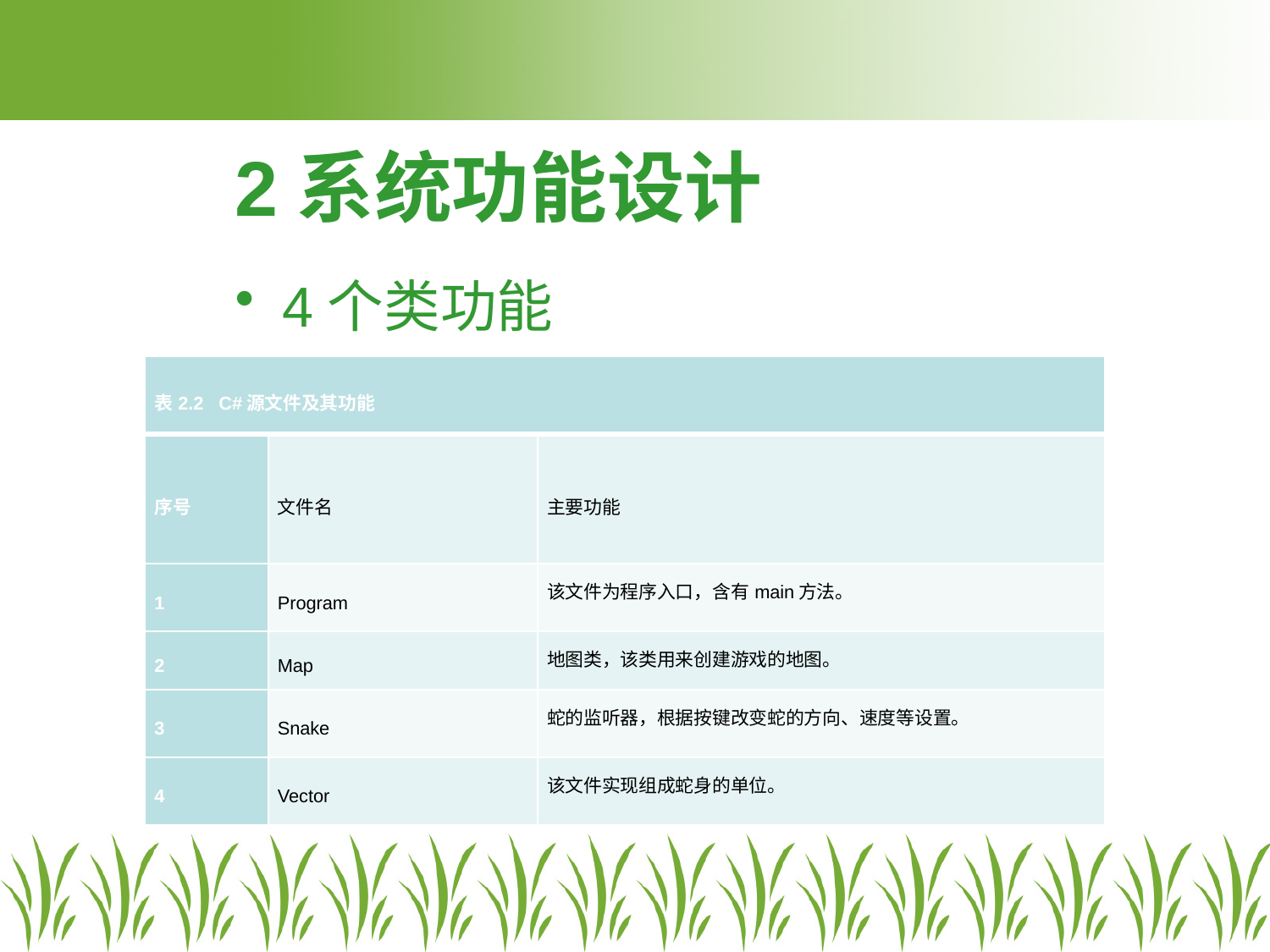

# 2系统功能设计
4个类功能
| 表2.2 C#源文件及其功能 |  |  |
| --- | --- | --- |
| 序号 | 文件名 | 主要功能 |
| 1 | Program | 该文件为程序入口，含有main方法。 |
| 2 | Map | 地图类，该类用来创建游戏的地图。 |
| 3 | Snake | 蛇的监听器，根据按键改变蛇的方向、速度等设置。 |
| 4 | Vector | 该文件实现组成蛇身的单位。 |